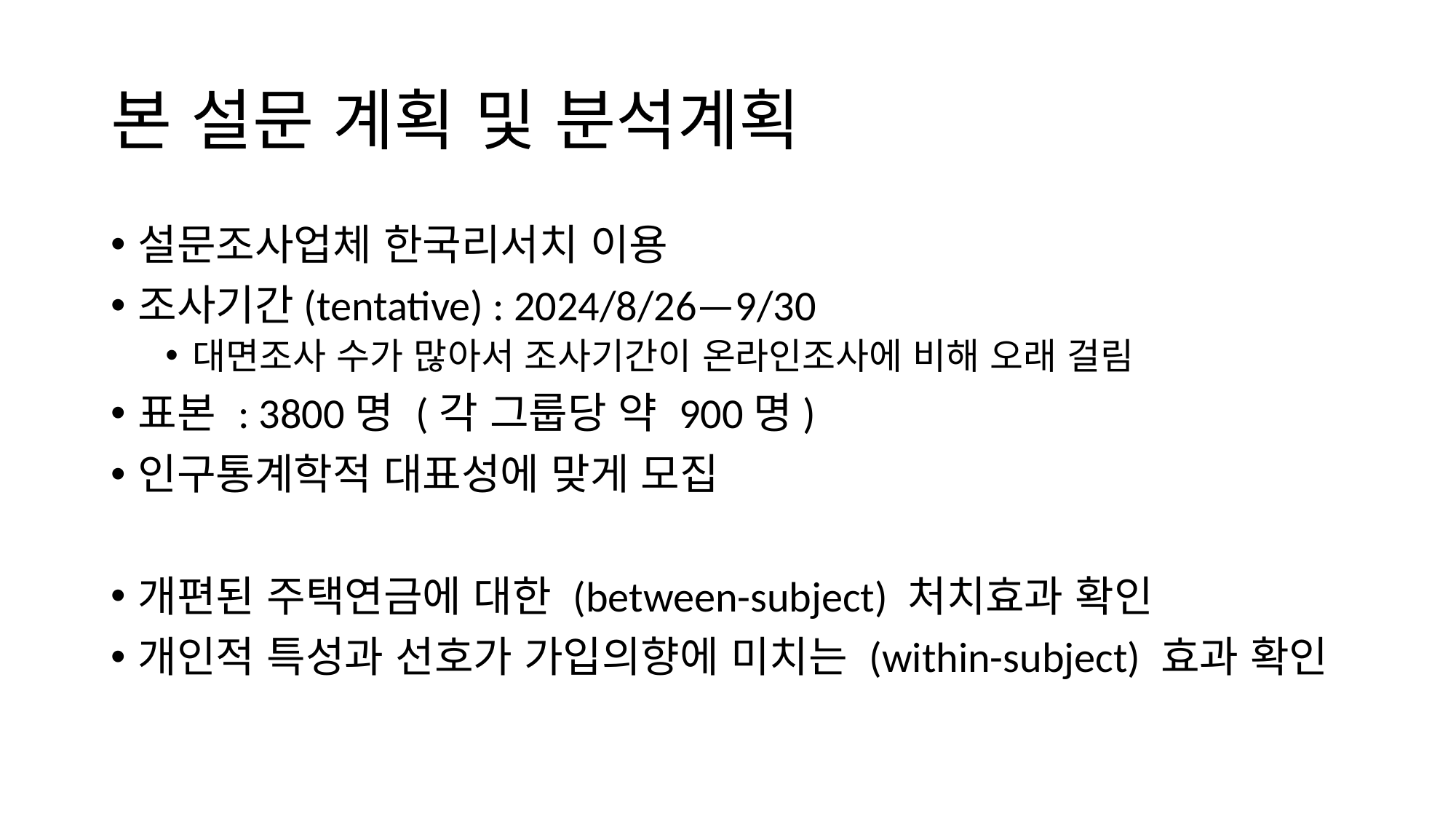

# 본 설문 계획 및 분석계획
설문조사업체 한국리서치 이용
조사기간(tentative) : 2024/8/26—9/30
대면조사 수가 많아서 조사기간이 온라인조사에 비해 오래 걸림
표본 : 3800명 (각 그룹당 약 900명)
인구통계학적 대표성에 맞게 모집

개편된 주택연금에 대한 (between-subject) 처치효과 확인
개인적 특성과 선호가 가입의향에 미치는 (within-subject) 효과 확인